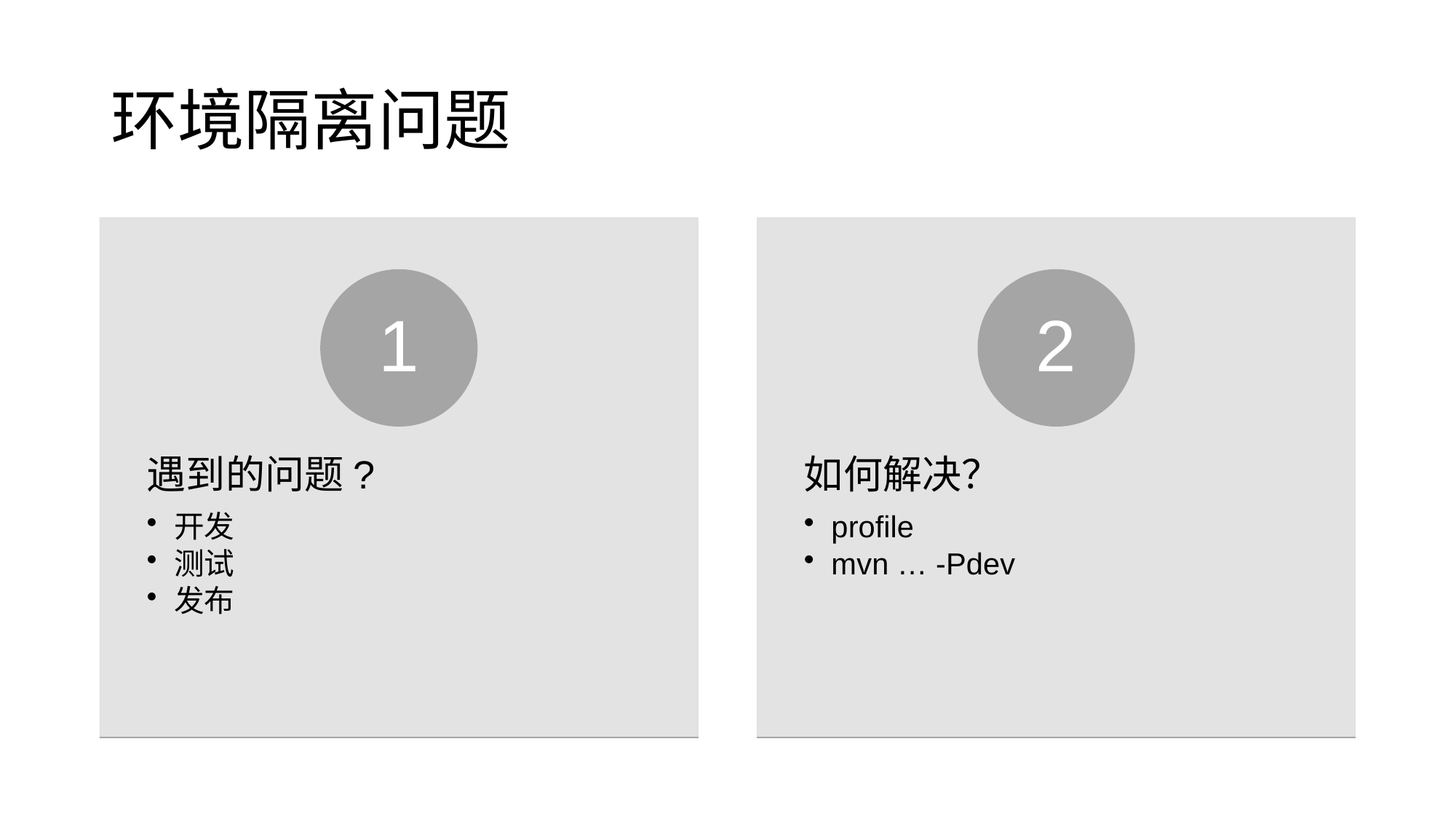

# 环境隔离问题
遇到的问题?
开发
测试
发布
1
如何解决？
profile
mvn … -Pdev
2